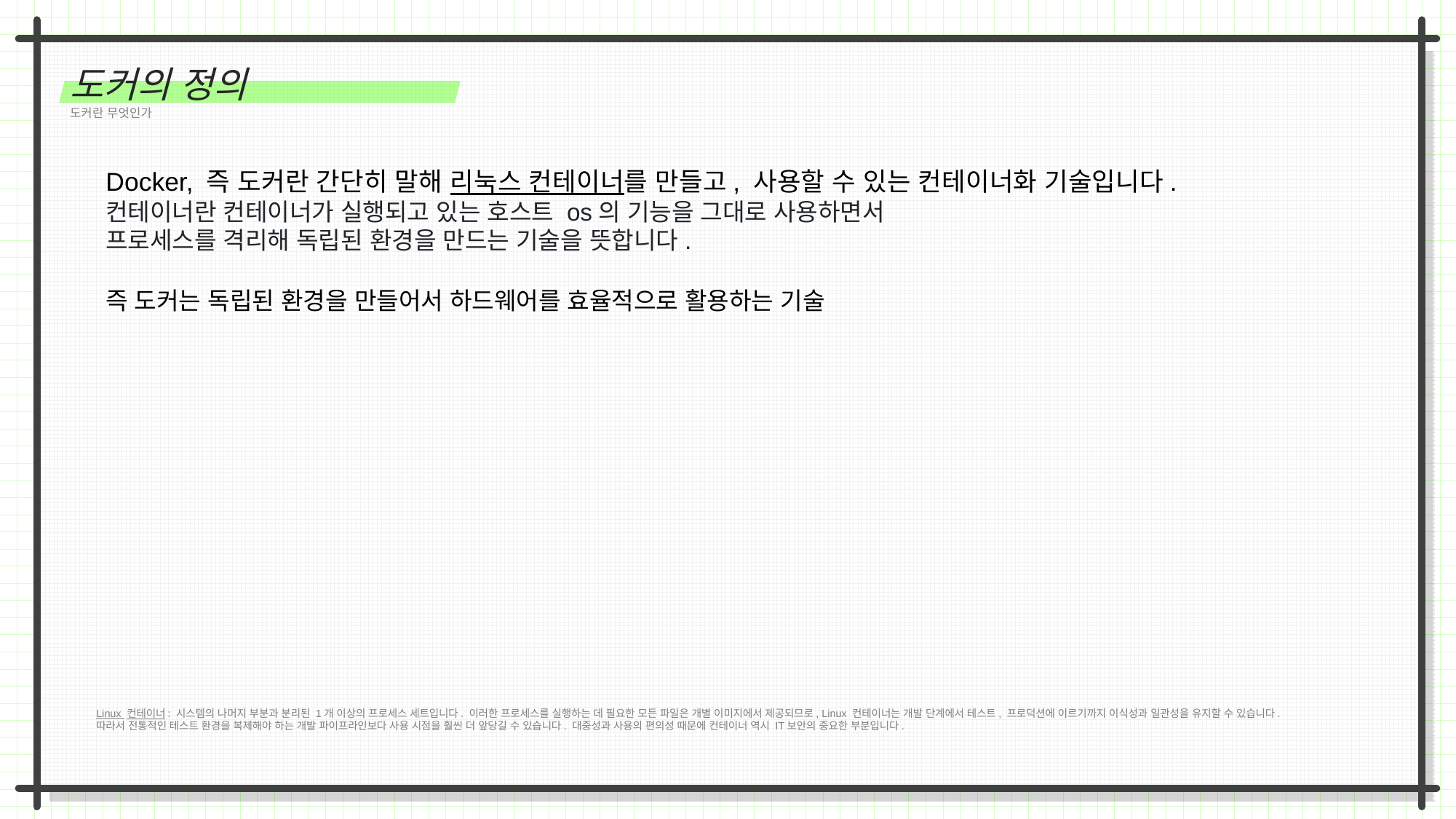

도커의 정의
도커란 무엇인가

Docker, 즉 도커란 간단히 말해 리눅스 컨테이너를 만들고, 사용할 수 있는 컨테이너화 기술입니다.
컨테이너란 컨테이너가 실행되고 있는 호스트 os의 기능을 그대로 사용하면서
프로세스를 격리해 독립된 환경을 만드는 기술을 뜻합니다.

즉 도커는 독립된 환경을 만들어서 하드웨어를 효율적으로 활용하는 기술
Linux 컨테이너: 시스템의 나머지 부분과 분리된 1개 이상의 프로세스 세트입니다. 이러한 프로세스를 실행하는 데 필요한 모든 파일은 개별 이미지에서 제공되므로, Linux 컨테이너는 개발 단계에서 테스트, 프로덕션에 이르기까지 이식성과 일관성을 유지할 수 있습니다.
따라서 전통적인 테스트 환경을 복제해야 하는 개발 파이프라인보다 사용 시점을 훨씬 더 앞당길 수 있습니다. 대중성과 사용의 편의성 때문에 컨테이너 역시 IT보안의 중요한 부분입니다.